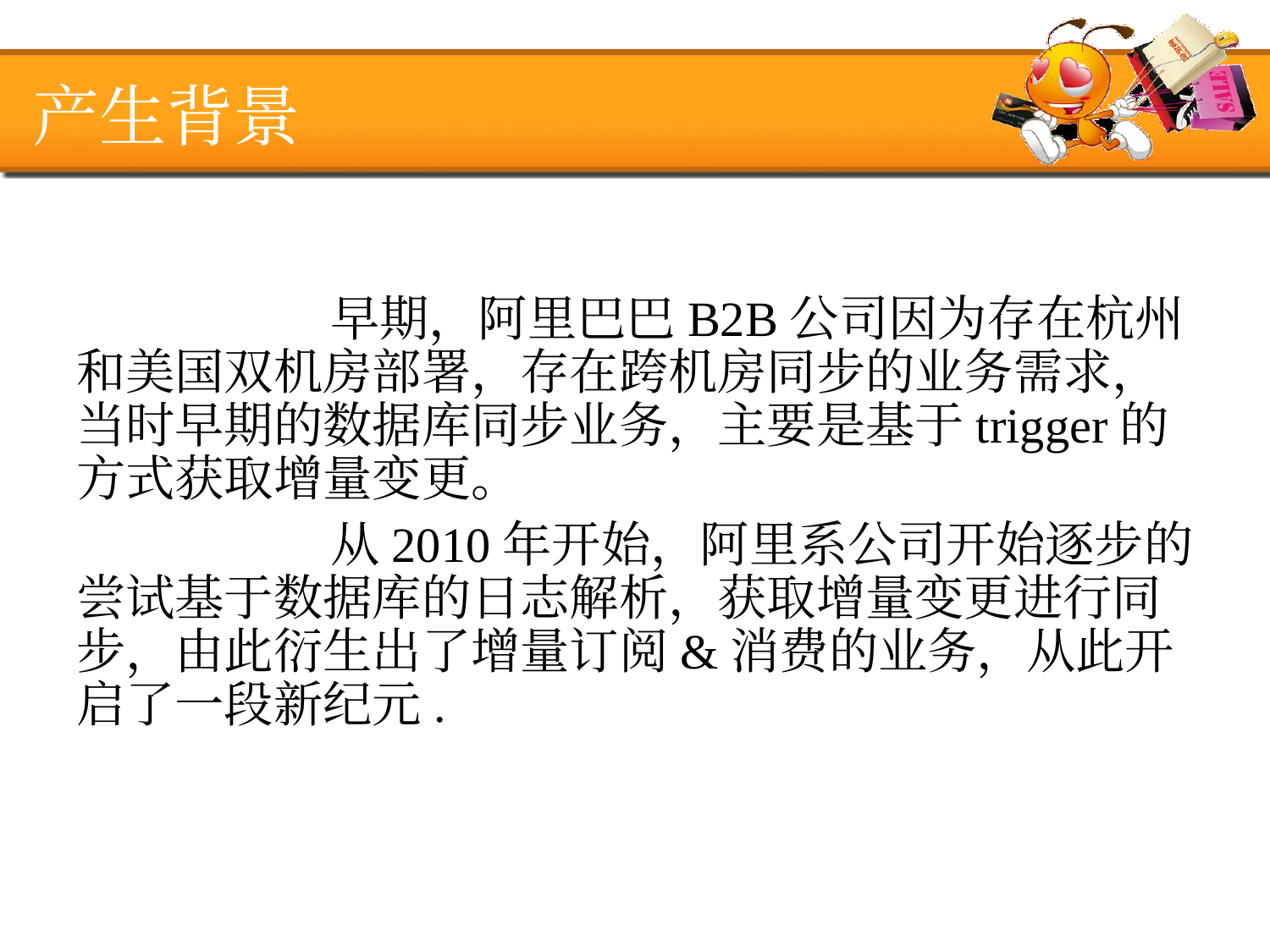

产生背景

		早期，阿里巴巴B2B公司因为存在杭州和美国双机房部署，存在跨机房同步的业务需求，当时早期的数据库同步业务，主要是基于trigger的方式获取增量变更。
		从2010年开始，阿里系公司开始逐步的尝试基于数据库的日志解析，获取增量变更进行同步，由此衍生出了增量订阅&消费的业务，从此开启了一段新纪元.